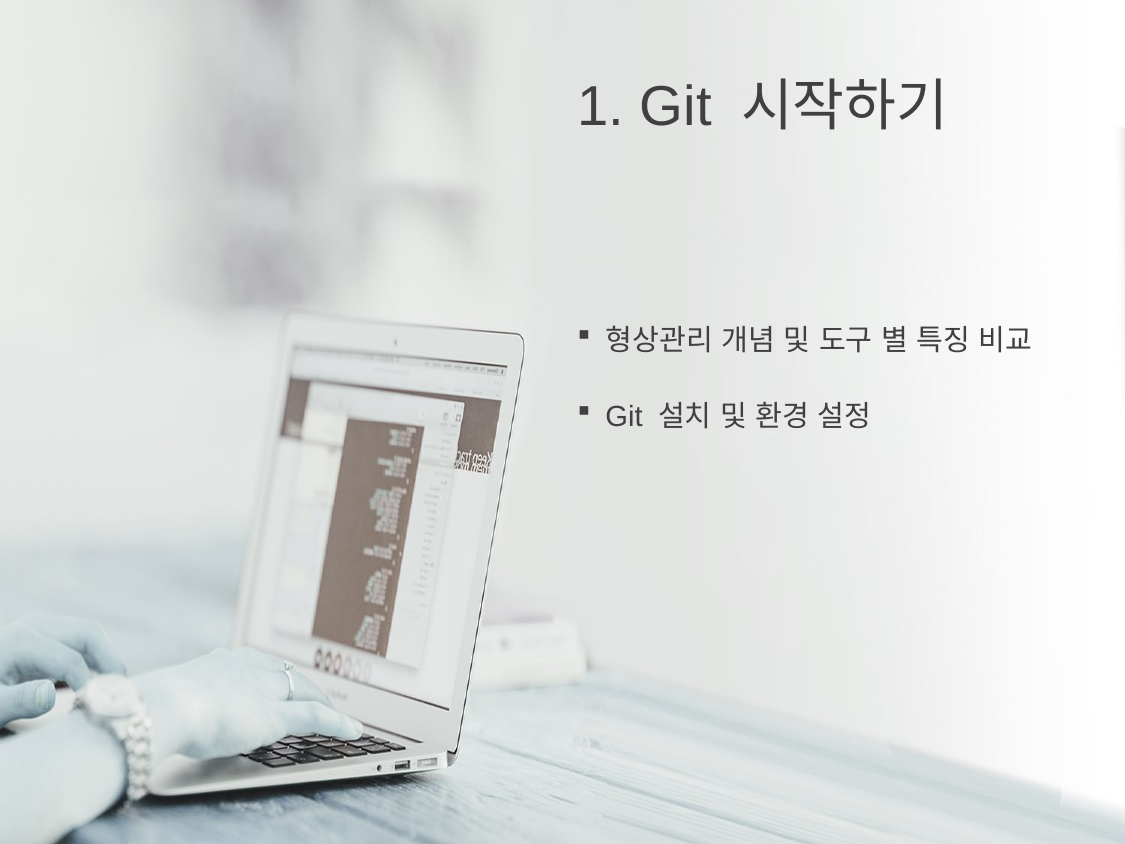

1. Git 시작하기
형상관리 개념 및 도구 별 특징 비교
Git 설치 및 환경 설정